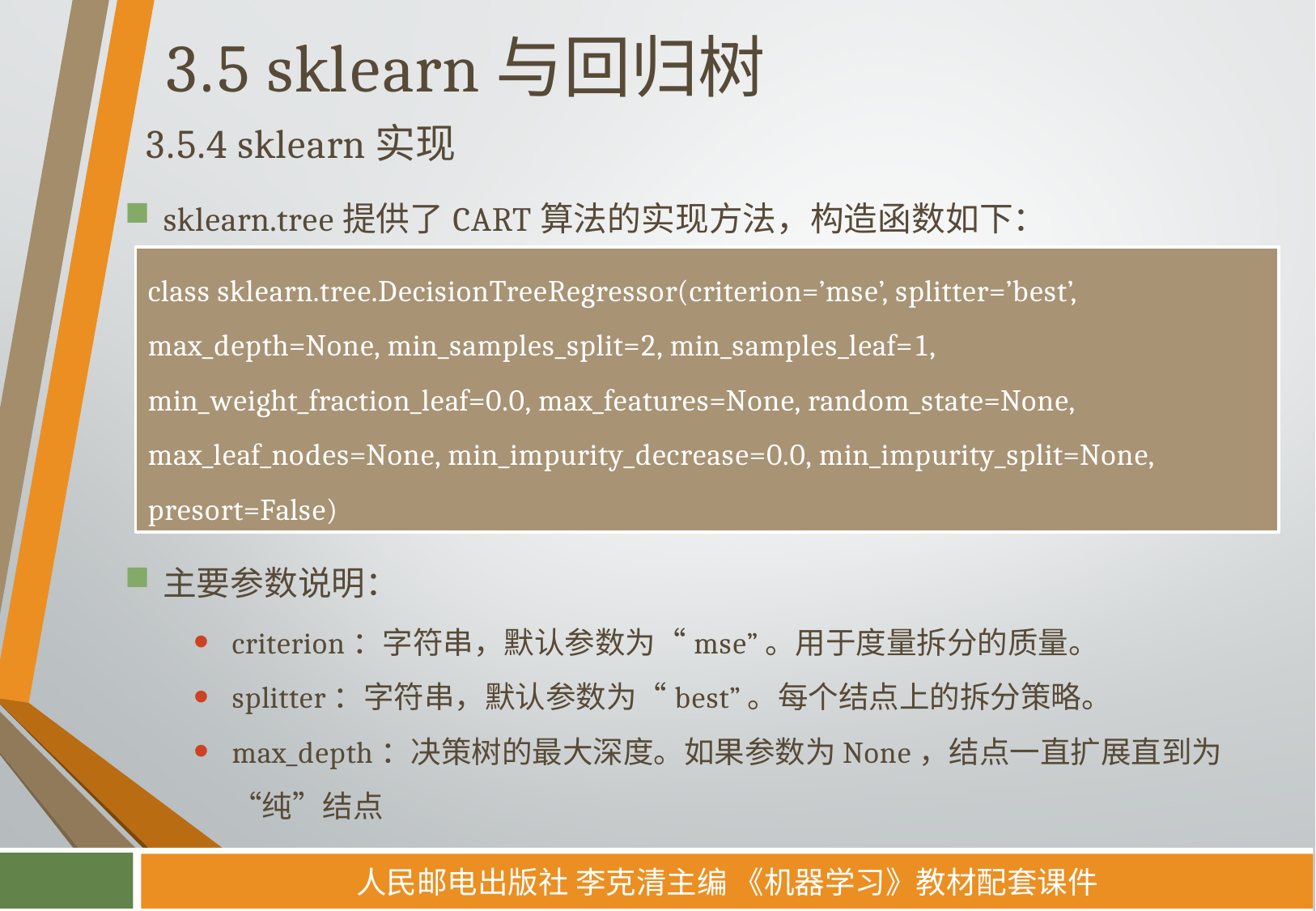

# 3.5 sklearn与回归树
3.5.4 sklearn实现
sklearn.tree提供了CART算法的实现方法，构造函数如下：

主要参数说明：
class sklearn.tree.DecisionTreeRegressor(criterion=’mse’, splitter=’best’, max_depth=None, min_samples_split=2, min_samples_leaf=1, min_weight_fraction_leaf=0.0, max_features=None, random_state=None, max_leaf_nodes=None, min_impurity_decrease=0.0, min_impurity_split=None, presort=False)
criterion：字符串，默认参数为“mse”。用于度量拆分的质量。
splitter：字符串，默认参数为“best”。每个结点上的拆分策略。
max_depth：决策树的最大深度。如果参数为None，结点一直扩展直到为“纯”结点